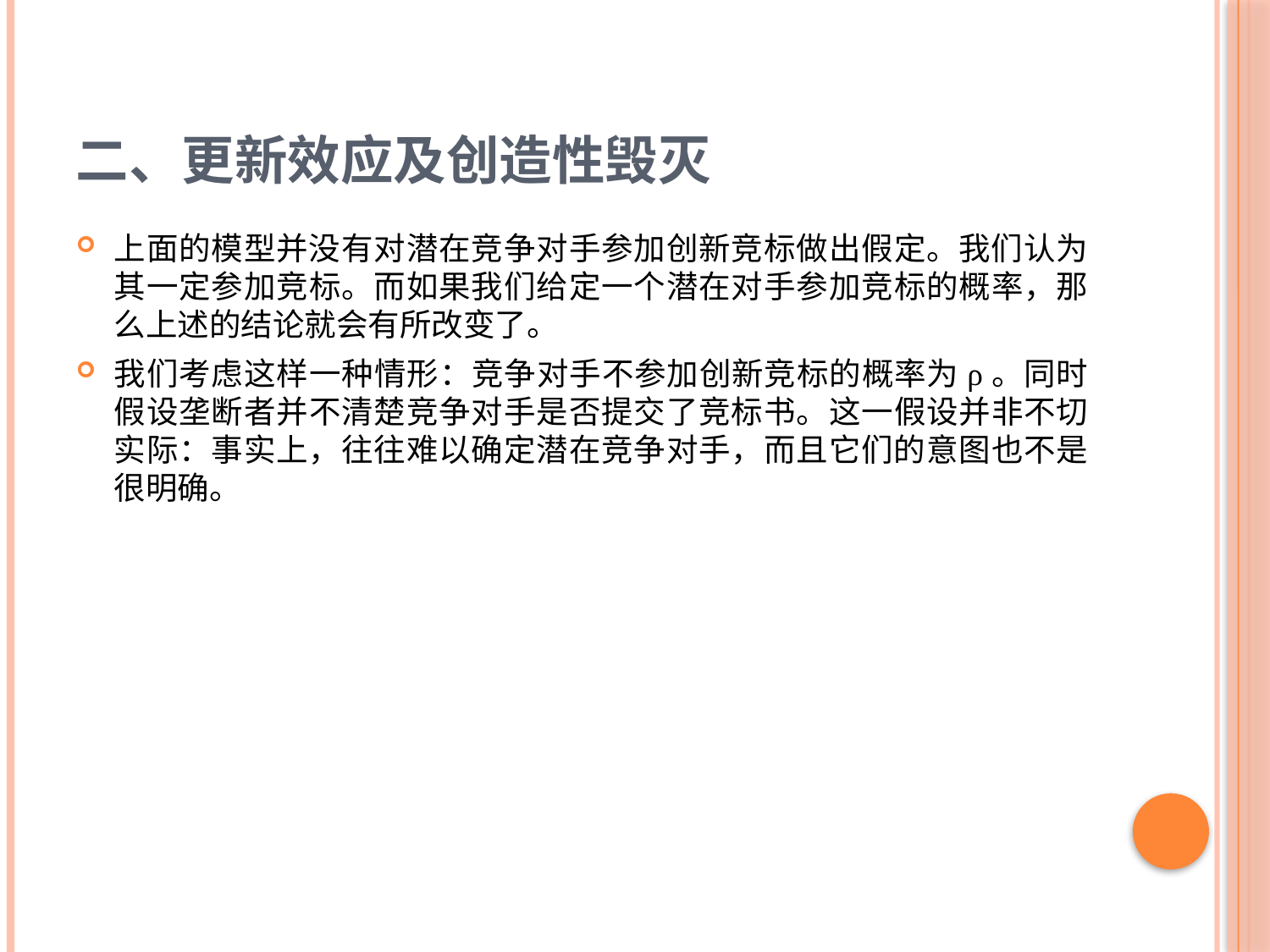

# 二、更新效应及创造性毁灭
上面的模型并没有对潜在竞争对手参加创新竞标做出假定。我们认为其一定参加竞标。而如果我们给定一个潜在对手参加竞标的概率，那么上述的结论就会有所改变了。
我们考虑这样一种情形：竞争对手不参加创新竞标的概率为ρ。同时假设垄断者并不清楚竞争对手是否提交了竞标书。这一假设并非不切实际：事实上，往往难以确定潜在竞争对手，而且它们的意图也不是很明确。